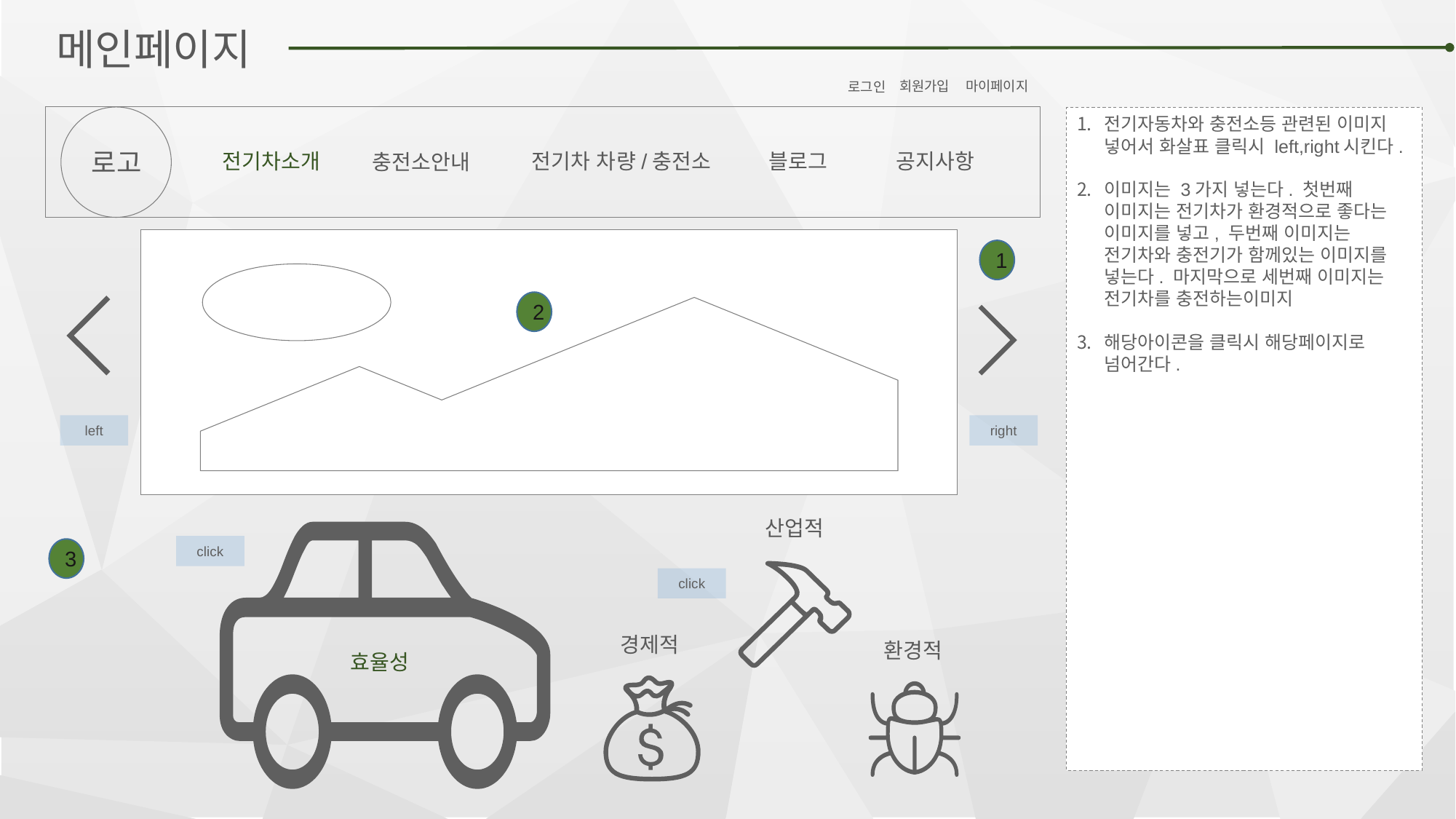

메인페이지
마이페이지
회원가입
로그인

전기자동차와 충전소등 관련된 이미지 넣어서 화살표 클릭시 left,right시킨다.

이미지는 3가지 넣는다. 첫번째 이미지는 전기차가 환경적으로 좋다는 이미지를 넣고, 두번째 이미지는 전기차와 충전기가 함께있는 이미지를 넣는다. 마지막으로 세번째 이미지는 전기차를 충전하는이미지

해당아이콘을 클릭시 해당페이지로 넘어간다.

로고
공지사항
블로그
전기차 차량/충전소
전기차소개
충전소안내

1
2

left
right
산업적

click
3

click
경제적
환경적
효율성